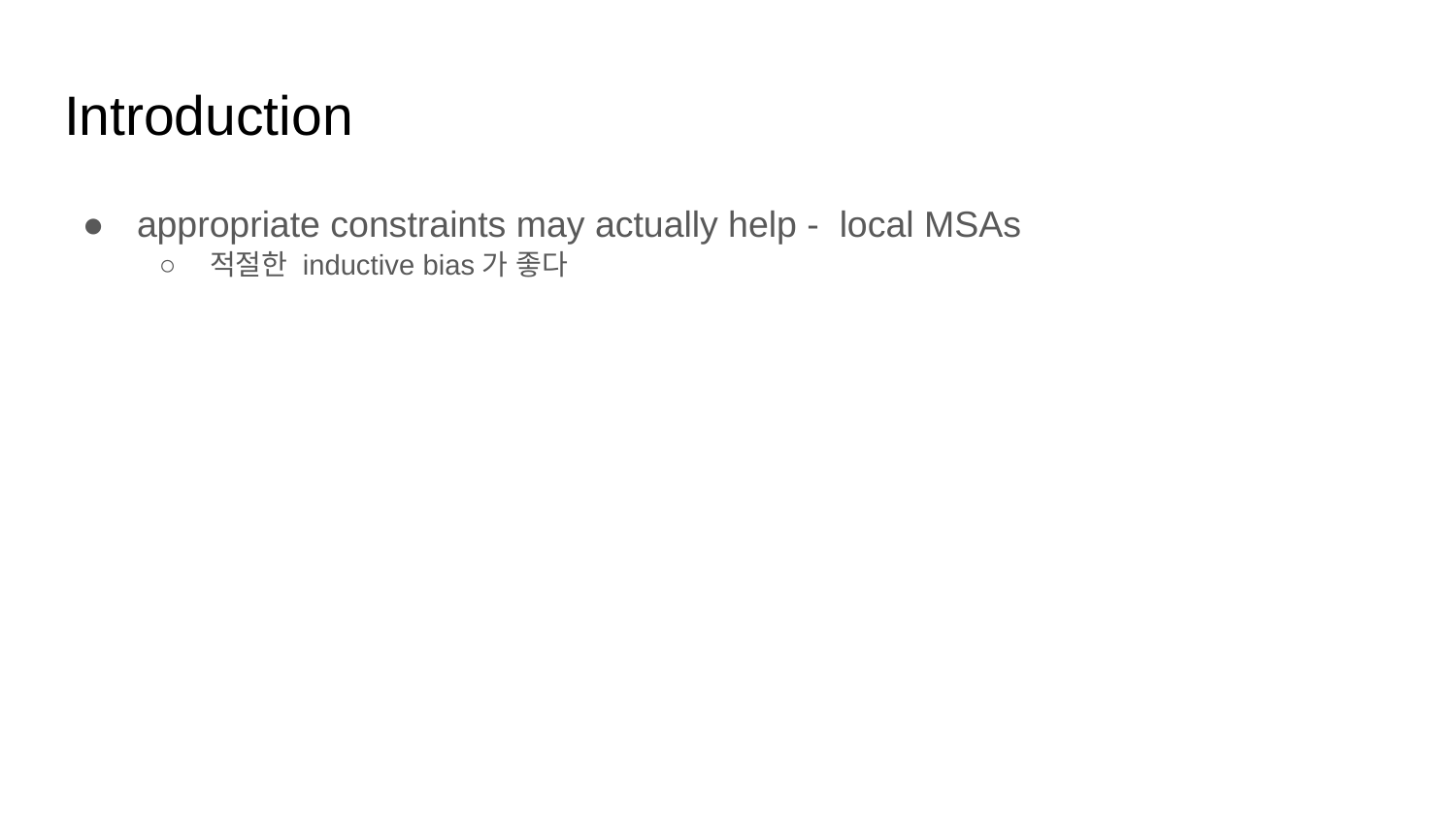

# Introduction
appropriate constraints may actually help -  local MSAs
적절한 inductive bias가 좋다